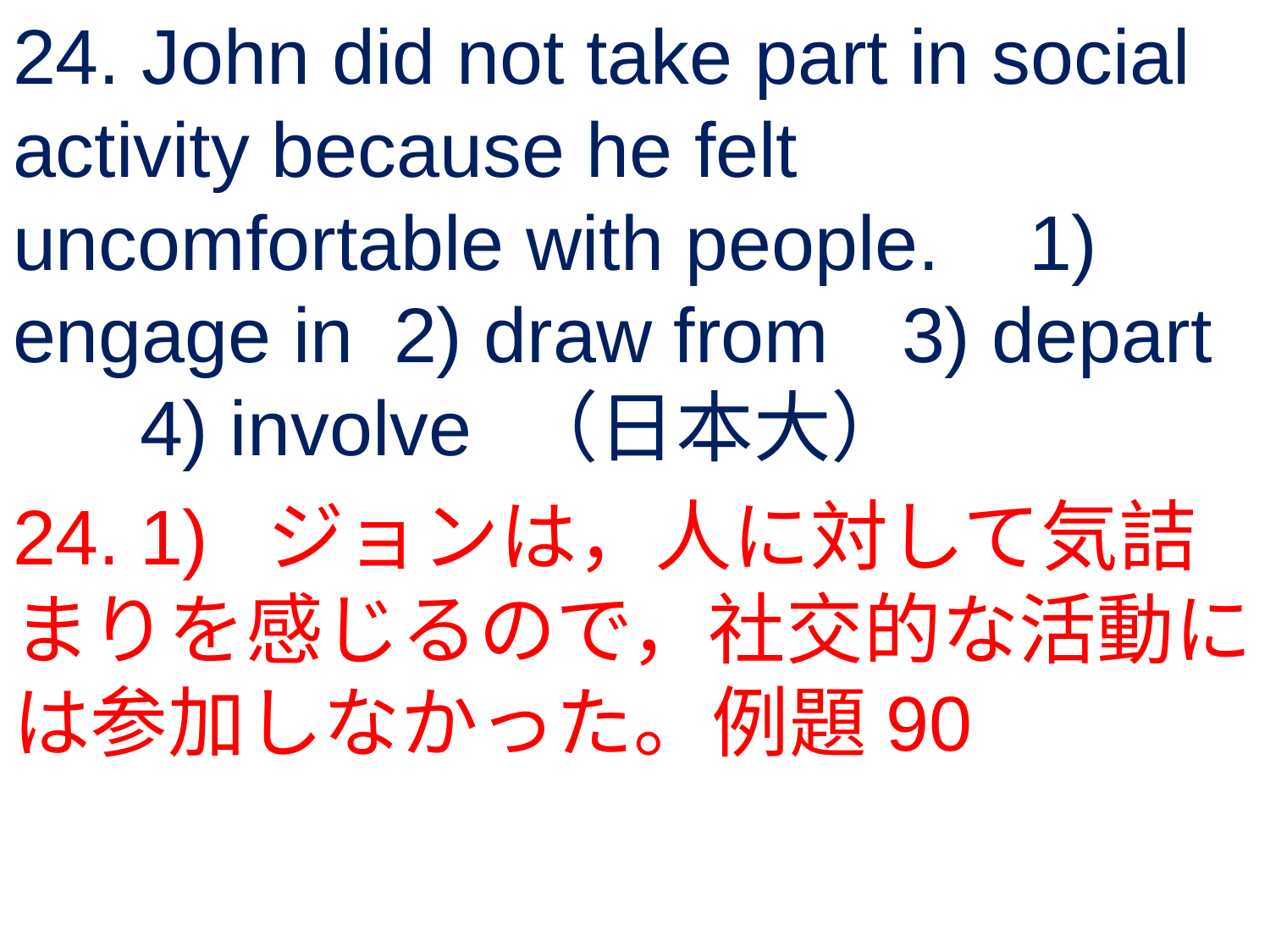

# 24. John did not take part in social activity because he felt uncomfortable with people.	1) engage in	2) draw from	3) depart	4) involve	（日本大）
24.	1) 	ジョンは，人に対して気詰まりを感じるので，社交的な活動には参加しなかった。例題90